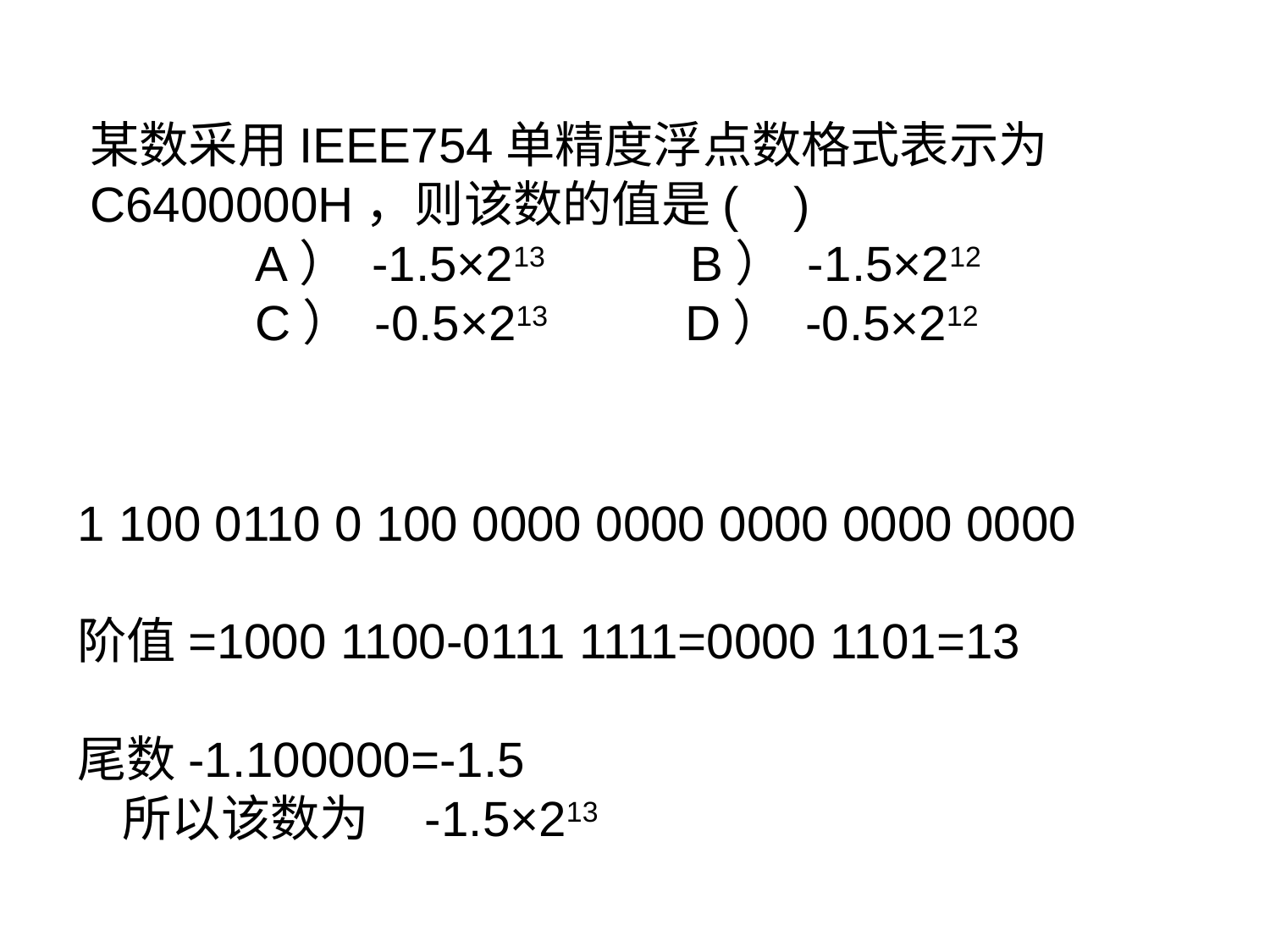

某数采用IEEE754单精度浮点数格式表示为C6400000H，则该数的值是(    )
            A） -1.5×213           B） -1.5×212
            C） -0.5×213          D） -0.5×212

1 100 0110 0 100 0000 0000 0000 0000 0000

阶值=1000 1100-0111 1111=0000 1101=13

尾数-1.100000=-1.5
   所以该数为    -1.5×213